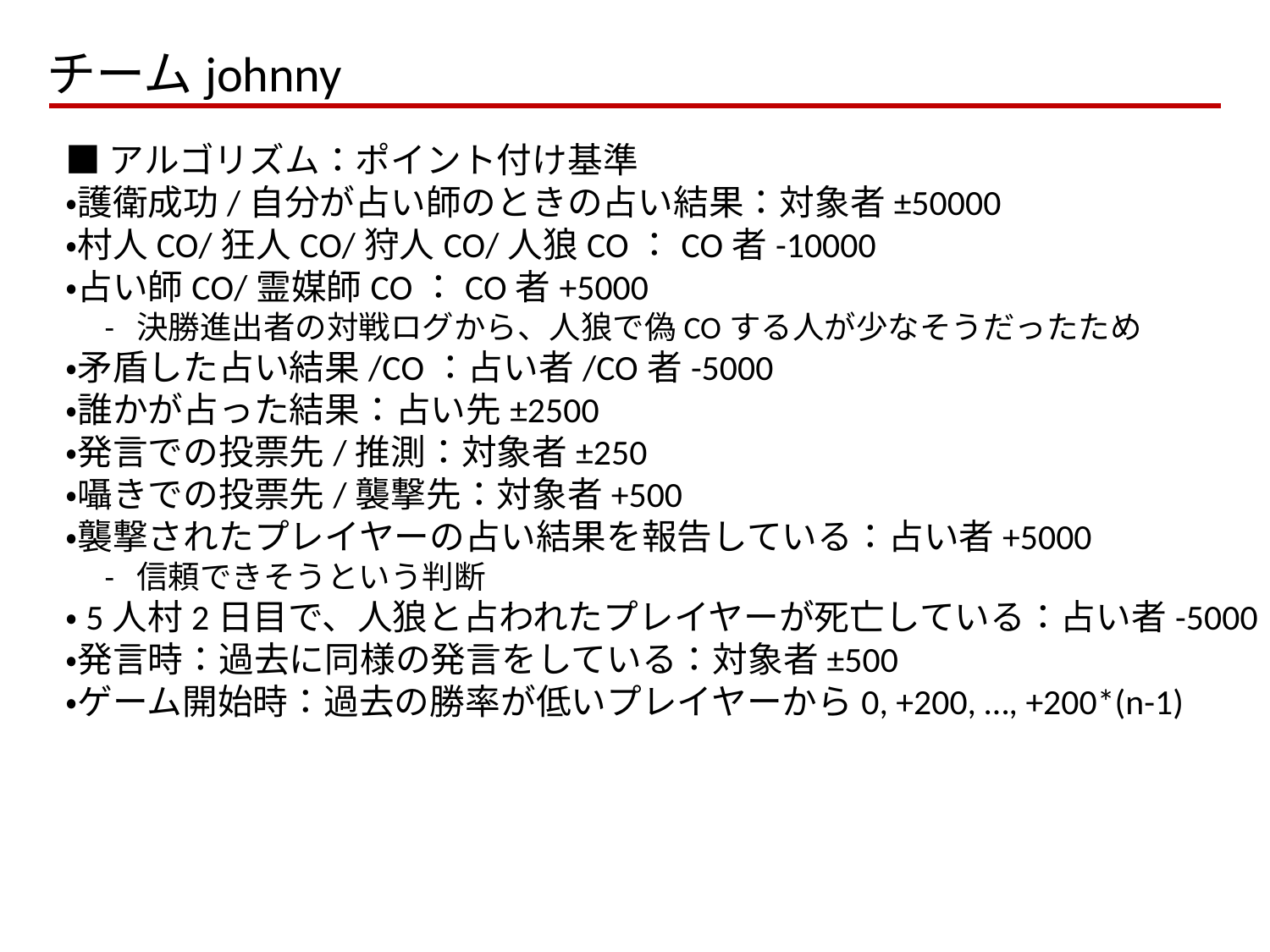

チームjohnny
■アルゴリズム：ポイント付け基準
・護衛成功/自分が占い師のときの占い結果：対象者±50000
・村人CO/狂人CO/狩人CO/人狼CO：CO者-10000
・占い師CO/霊媒師CO：CO者+5000
　-  決勝進出者の対戦ログから、人狼で偽COする人が少なそうだったため
・矛盾した占い結果/CO：占い者/CO者-5000
・誰かが占った結果：占い先±2500
・発言での投票先/推測：対象者±250
・囁きでの投票先/襲撃先：対象者+500
・襲撃されたプレイヤーの占い結果を報告している：占い者+5000
　-  信頼できそうという判断
・5人村2日目で、人狼と占われたプレイヤーが死亡している：占い者-5000
・発言時：過去に同様の発言をしている：対象者±500
・ゲーム開始時：過去の勝率が低いプレイヤーから0, +200, …, +200*(n-1)